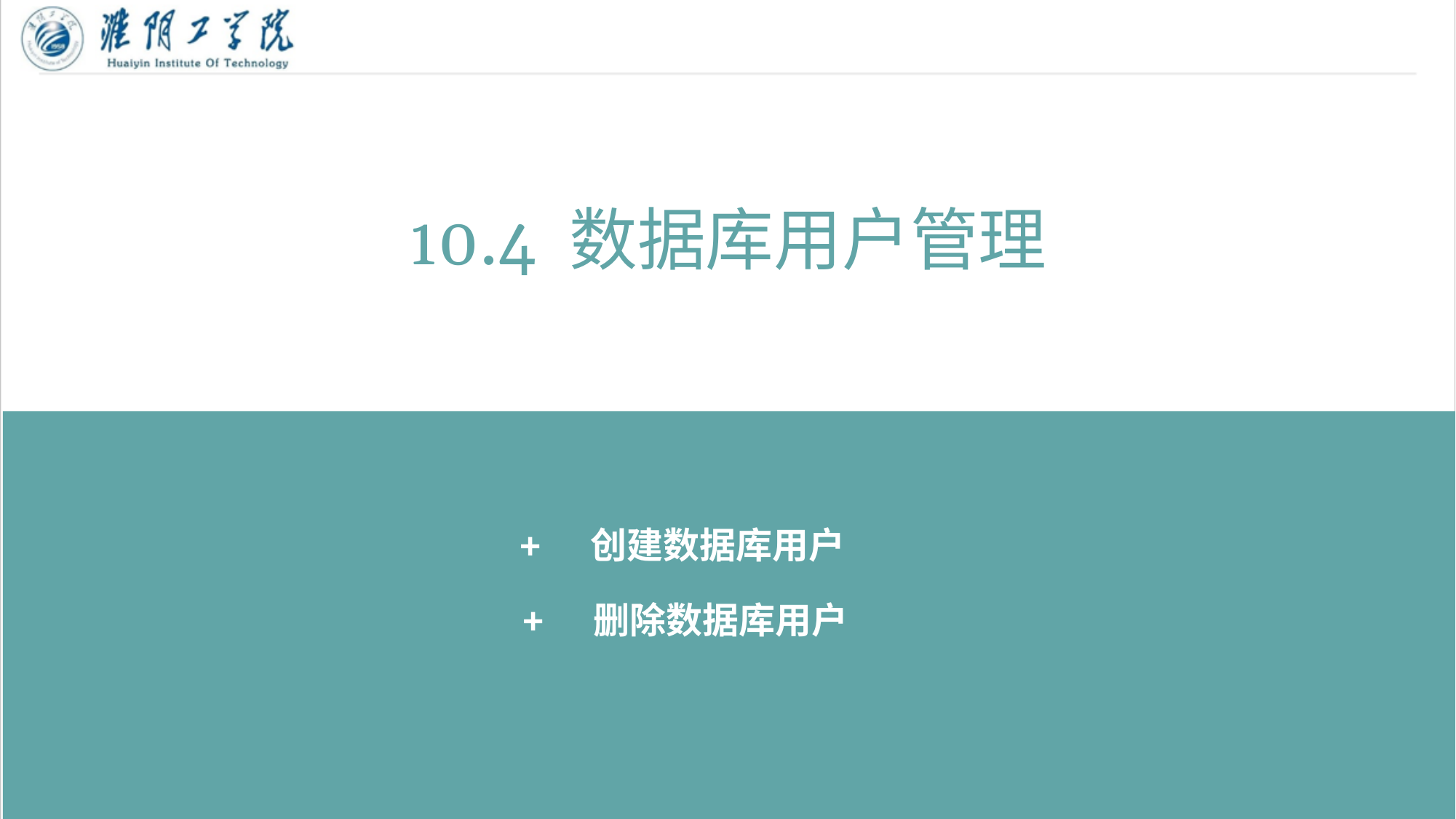

10.4 数据库用户管理

   +    创建数据库用户
+    删除数据库用户
7